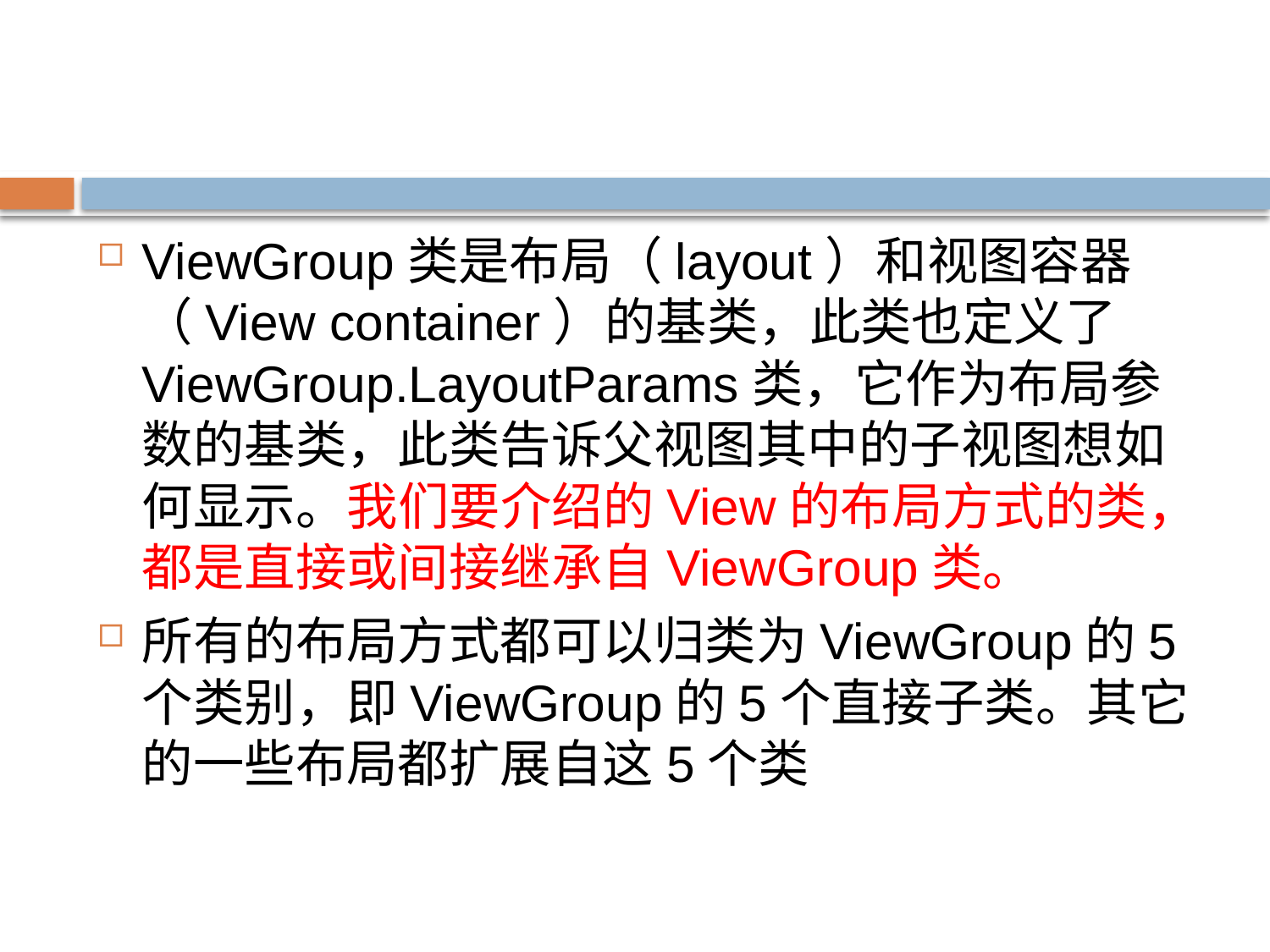

#
ViewGroup类是布局（layout）和视图容器（View container）的基类，此类也定义了ViewGroup.LayoutParams类，它作为布局参数的基类，此类告诉父视图其中的子视图想如何显示。我们要介绍的View的布局方式的类，都是直接或间接继承自ViewGroup类。
所有的布局方式都可以归类为ViewGroup的5个类别，即ViewGroup的5个直接子类。其它的一些布局都扩展自这5个类